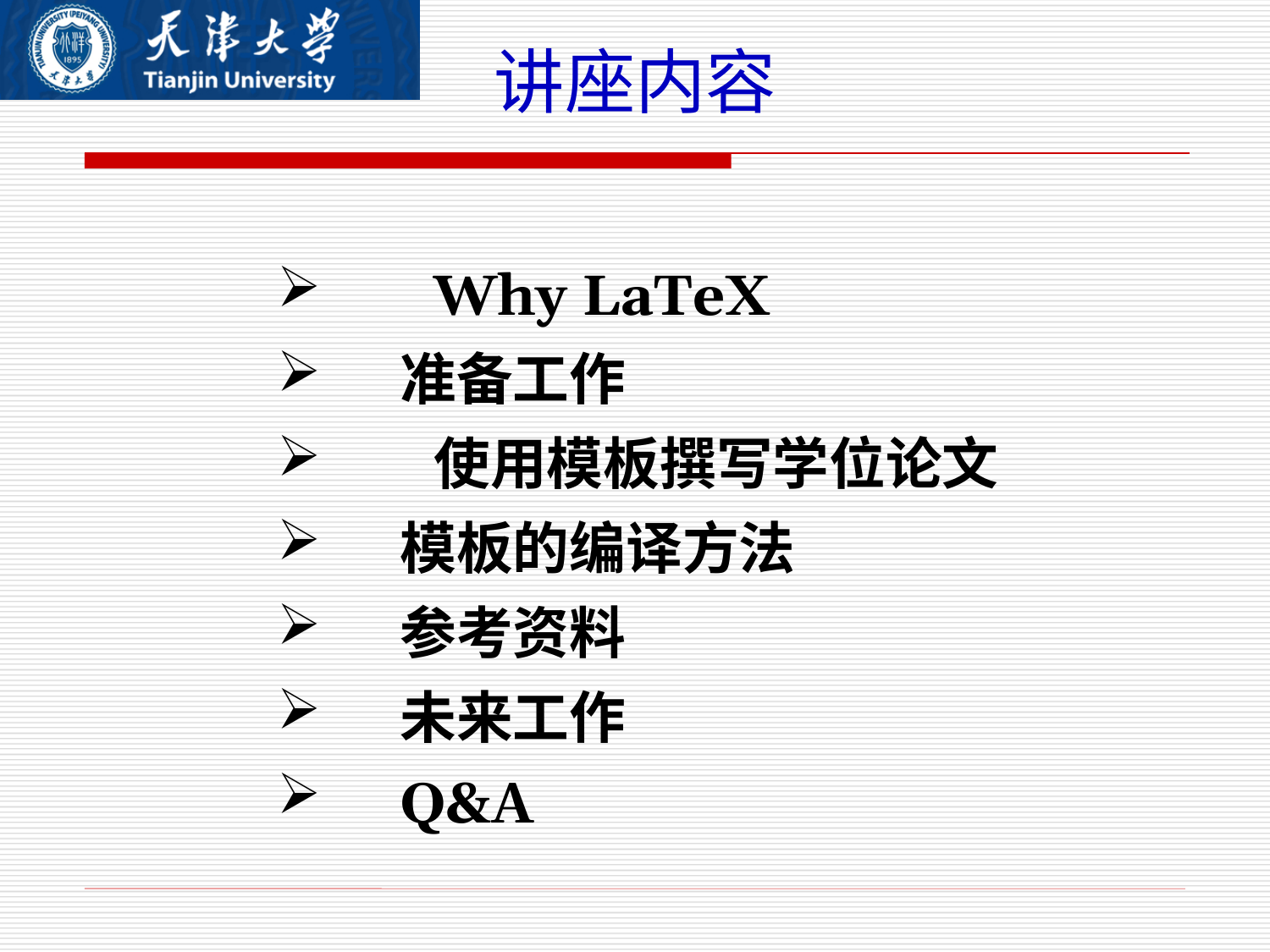

# 讲座内容
	Why LaTeX
     准备工作
	使用模板撰写学位论文
     模板的编译方法
     参考资料
     未来工作
     Q&A